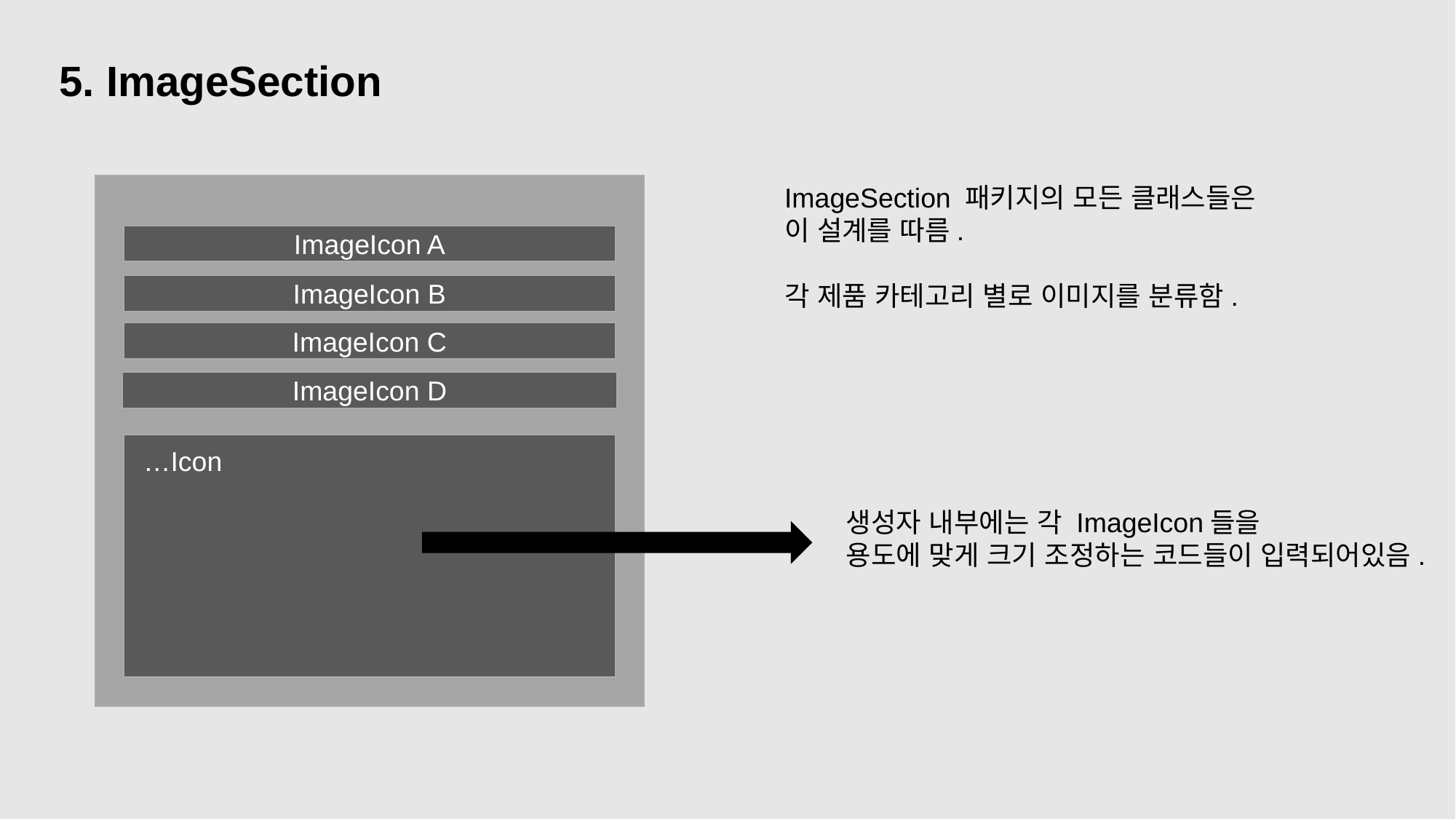

5. ImageSection

ImageSection 패키지의 모든 클래스들은
이 설계를 따름.

각 제품 카테고리 별로 이미지를 분류함.
ImageIcon A
ImageIcon B
ImageIcon C
ImageIcon D
…Icon
생성자 내부에는 각 ImageIcon들을
용도에 맞게 크기 조정하는 코드들이 입력되어있음.